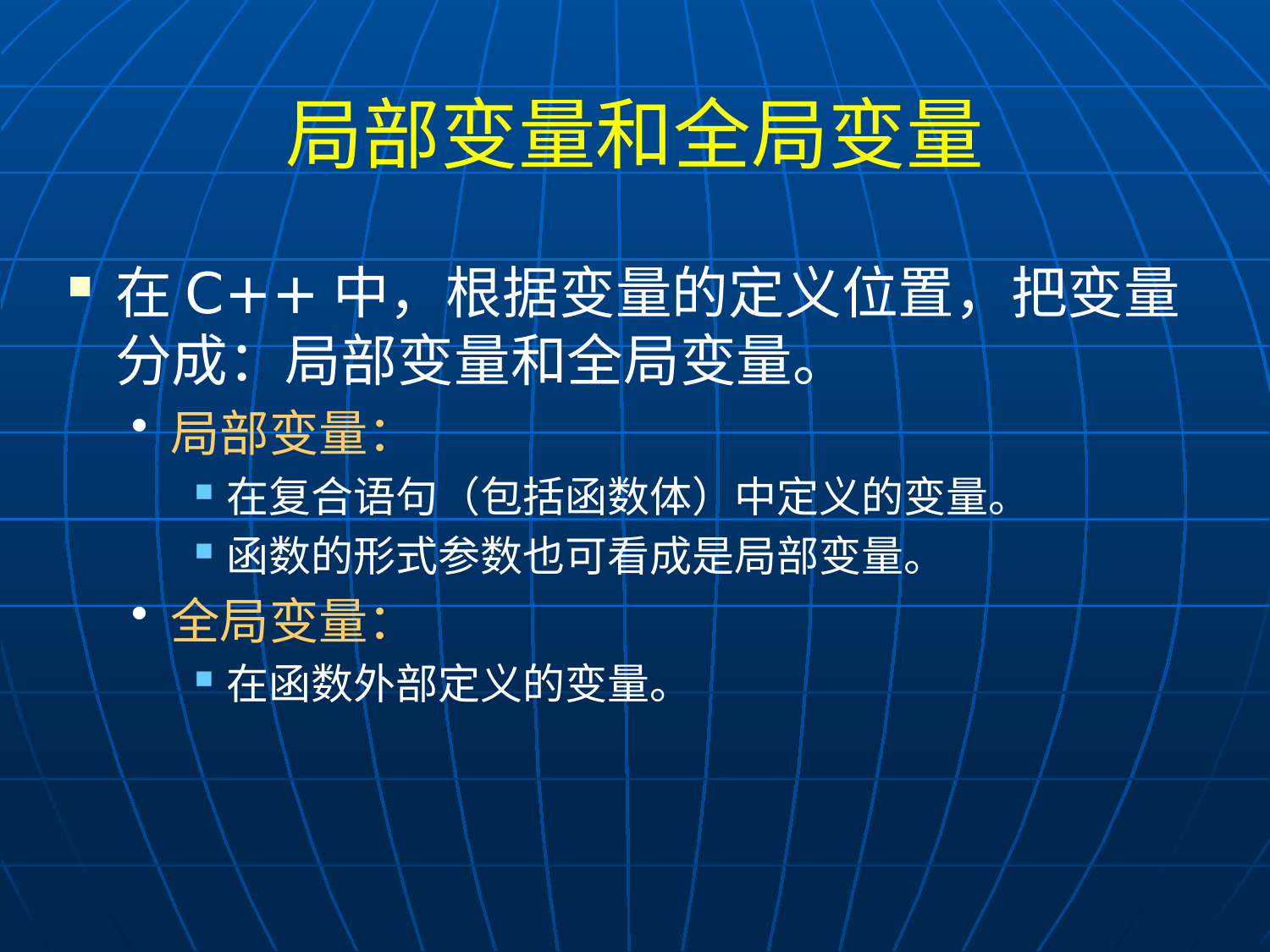

# 局部变量和全局变量
在C++中，根据变量的定义位置，把变量分成：局部变量和全局变量。
局部变量：
在复合语句（包括函数体）中定义的变量。
函数的形式参数也可看成是局部变量。
全局变量：
在函数外部定义的变量。